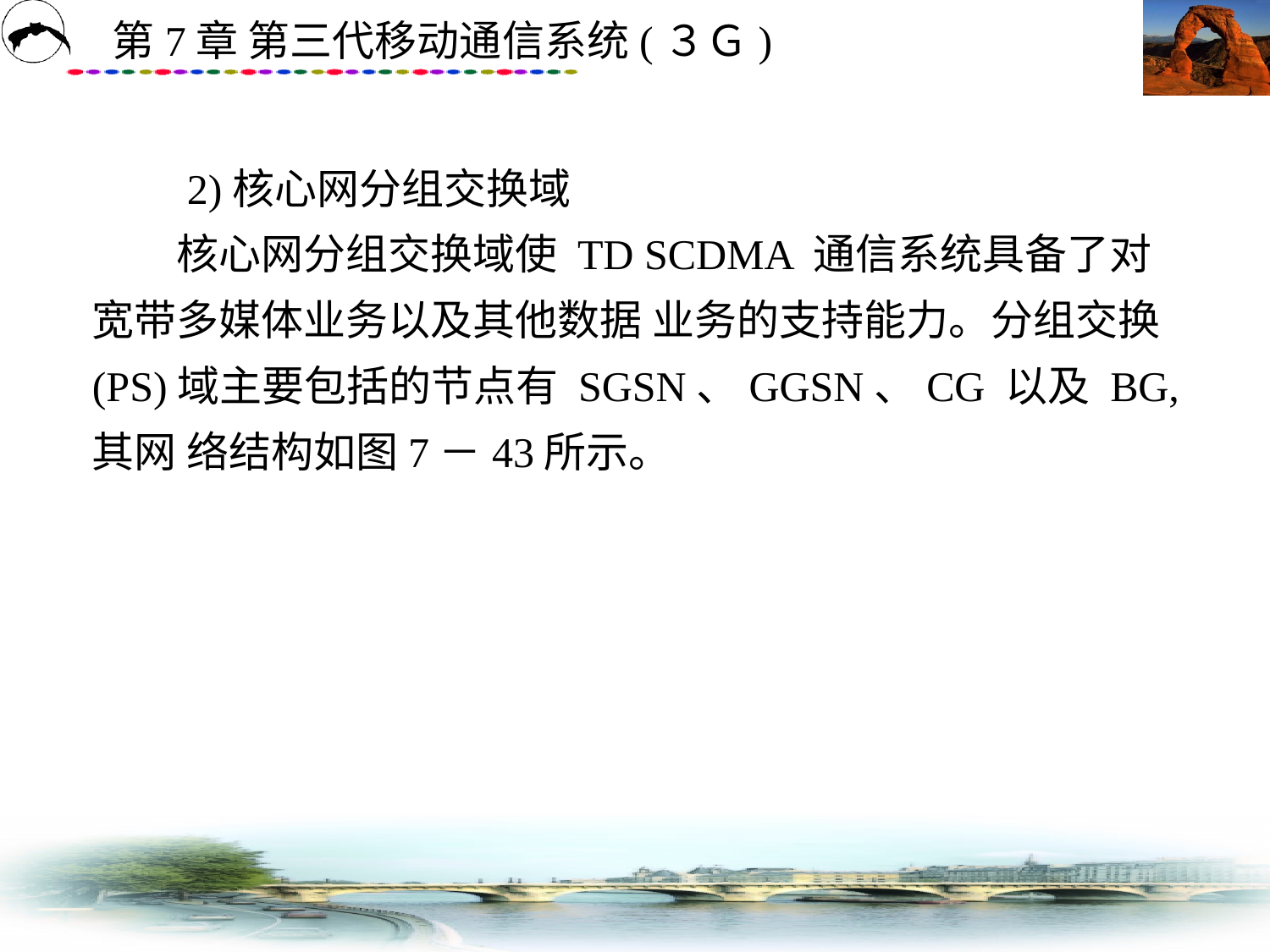

# 2)核心网分组交换域 　　核心网分组交换域使 TD SCDMA 通信系统具备了对宽带多媒体业务以及其他数据 业务的支持能力。分组交换(PS)域主要包括的节点有 SGSN、GGSN、CG 以及 BG,其网 络结构如图7－43所示。